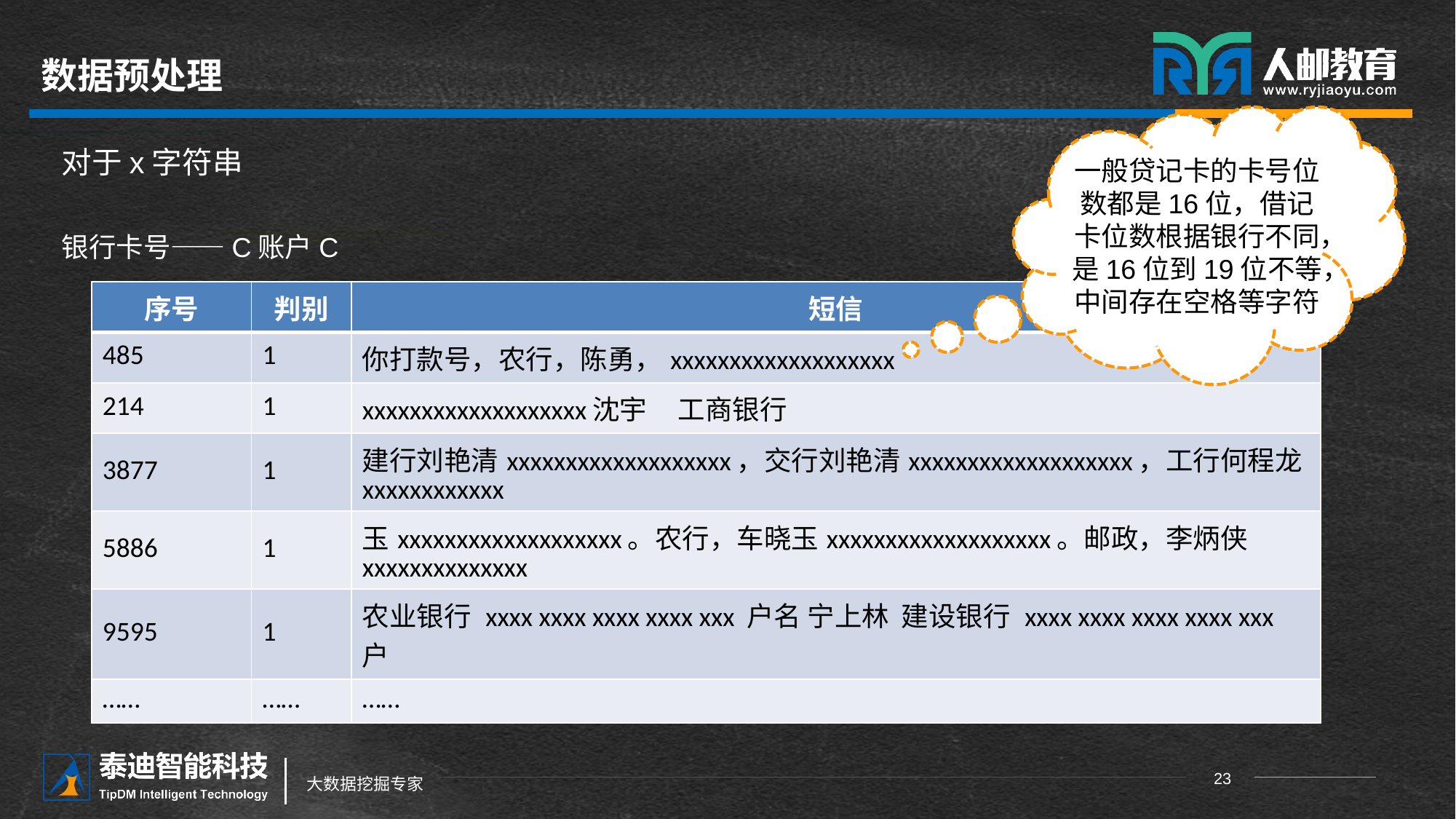

# 数据预处理

对于x字符串
一般贷记卡的卡号位数都是16位，借记卡位数根据银行不同，是16位到19位不等，
中间存在空格等字符
银行卡号——C账户C
| 序号 | 判别 | 短信 |
| --- | --- | --- |
| 485 | 1 | 你打款号，农行，陈勇，xxxxxxxxxxxxxxxxxxx |
| 214 | 1 | xxxxxxxxxxxxxxxxxxx沈宇 工商银行 |
| 3877 | 1 | 建行刘艳清xxxxxxxxxxxxxxxxxxx，交行刘艳清xxxxxxxxxxxxxxxxxxx，工行何程龙xxxxxxxxxxxx |
| 5886 | 1 | 玉xxxxxxxxxxxxxxxxxxx。农行，车晓玉xxxxxxxxxxxxxxxxxxx。邮政，李炳侠xxxxxxxxxxxxxx |
| 9595 | 1 | 农业银行 xxxx xxxx xxxx xxxx xxx 户名 宁上林 建设银行 xxxx xxxx xxxx xxxx xxx 户 |
| …… | …… | …… |